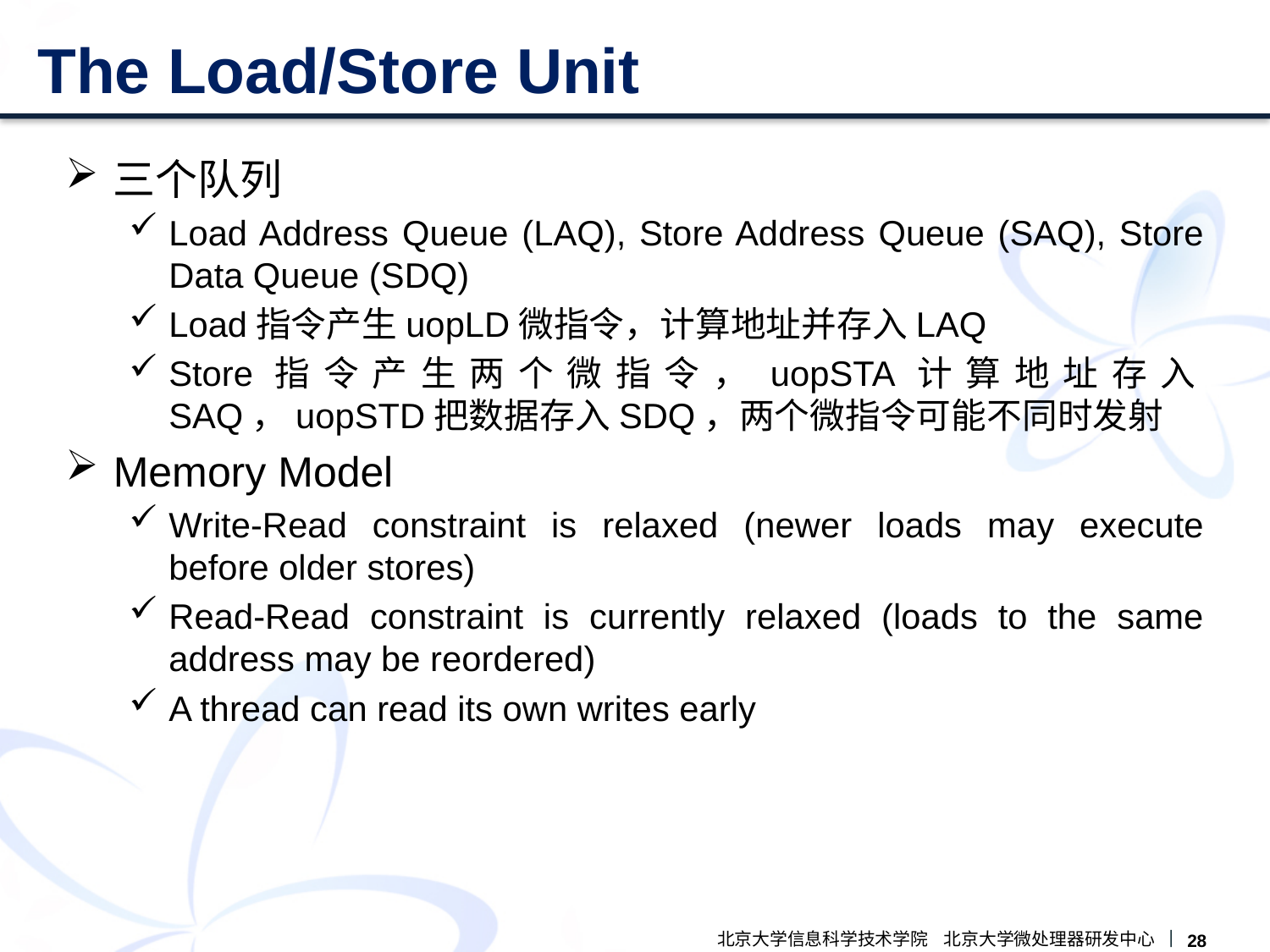

# The Load/Store Unit
三个队列
Load Address Queue (LAQ), Store Address Queue (SAQ), Store Data Queue (SDQ)
Load指令产生uopLD微指令，计算地址并存入LAQ
Store指令产生两个微指令，uopSTA计算地址存入SAQ，uopSTD把数据存入SDQ，两个微指令可能不同时发射
Memory Model
Write-Read constraint is relaxed (newer loads may execute before older stores)
Read-Read constraint is currently relaxed (loads to the same address may be reordered)
A thread can read its own writes early